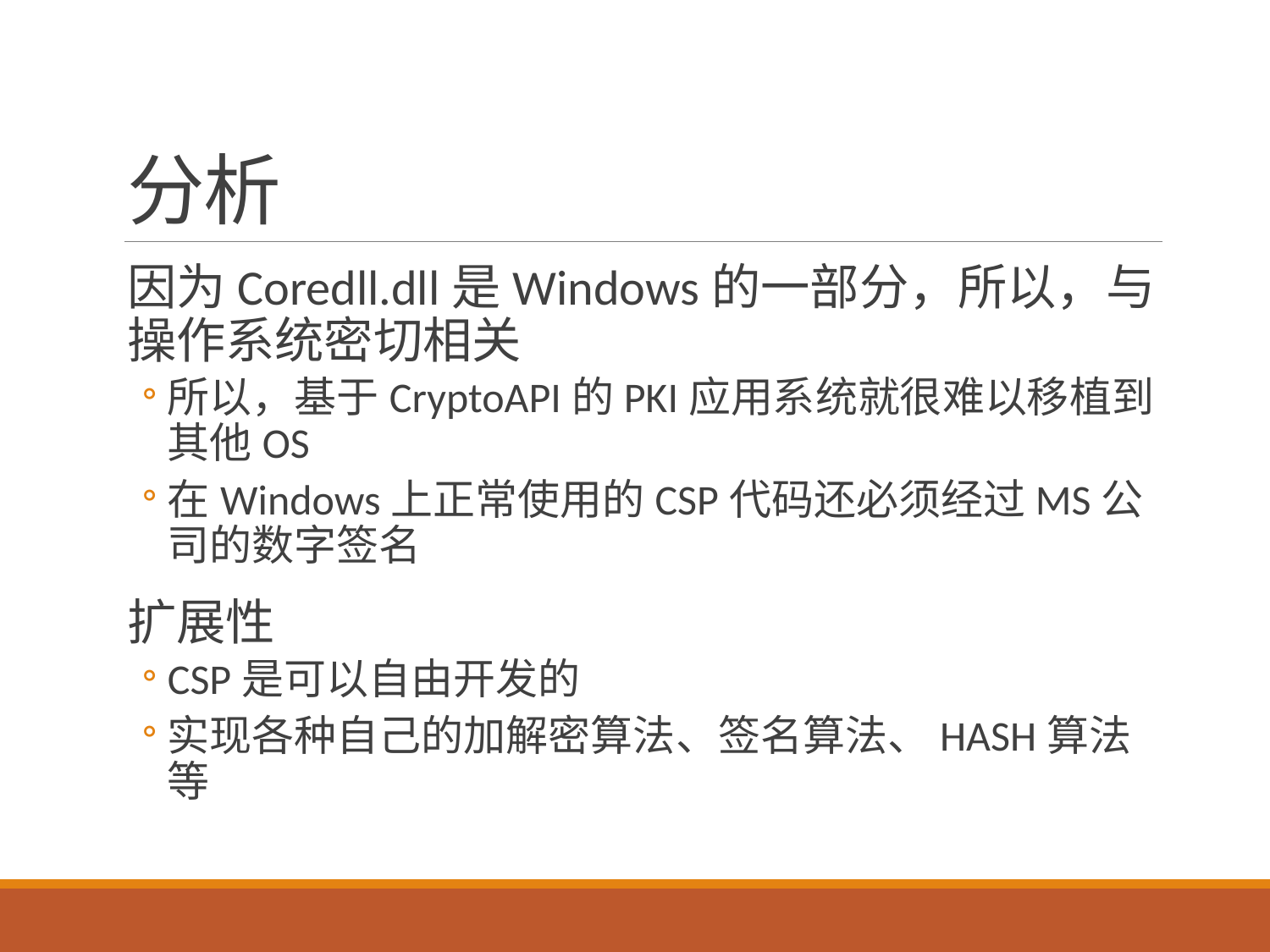

# 分析
因为Coredll.dll是Windows的一部分，所以，与操作系统密切相关
所以，基于CryptoAPI的PKI应用系统就很难以移植到其他OS
在Windows上正常使用的CSP代码还必须经过MS公司的数字签名
扩展性
CSP是可以自由开发的
实现各种自己的加解密算法、签名算法、HASH算法等
22